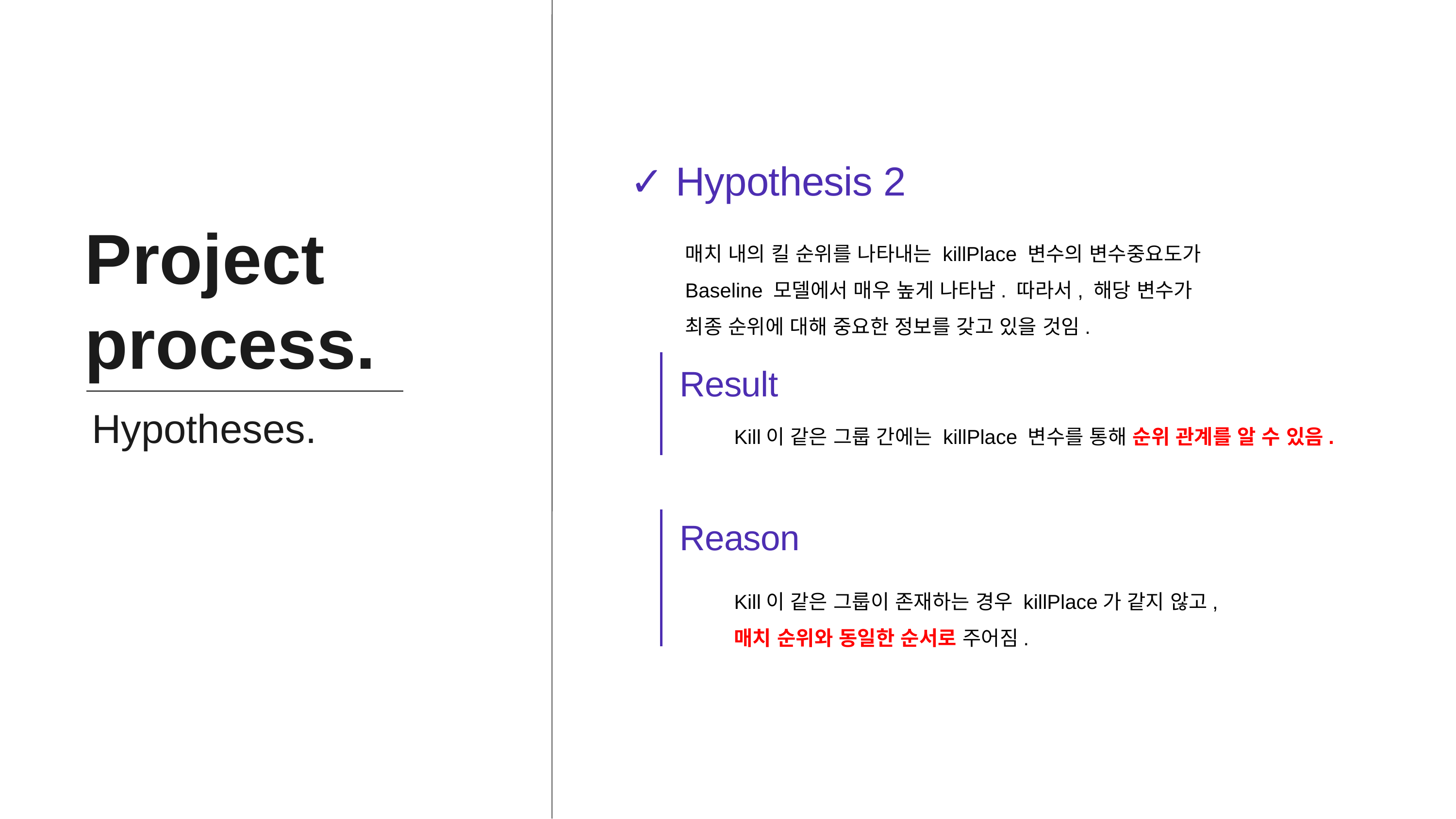

✓ Hypothesis 2
매치 내의 킬 순위를 나타내는 killPlace 변수의 변수중요도가
Baseline 모델에서 매우 높게 나타남. 따라서, 해당 변수가
최종 순위에 대해 중요한 정보를 갖고 있을 것임.

Project
process.
Result
Kill이 같은 그룹 간에는 killPlace 변수를 통해 순위 관계를 알 수 있음.

Hypotheses.
Reason
Kill이 같은 그룹이 존재하는 경우 killPlace가 같지 않고,
매치 순위와 동일한 순서로 주어짐.